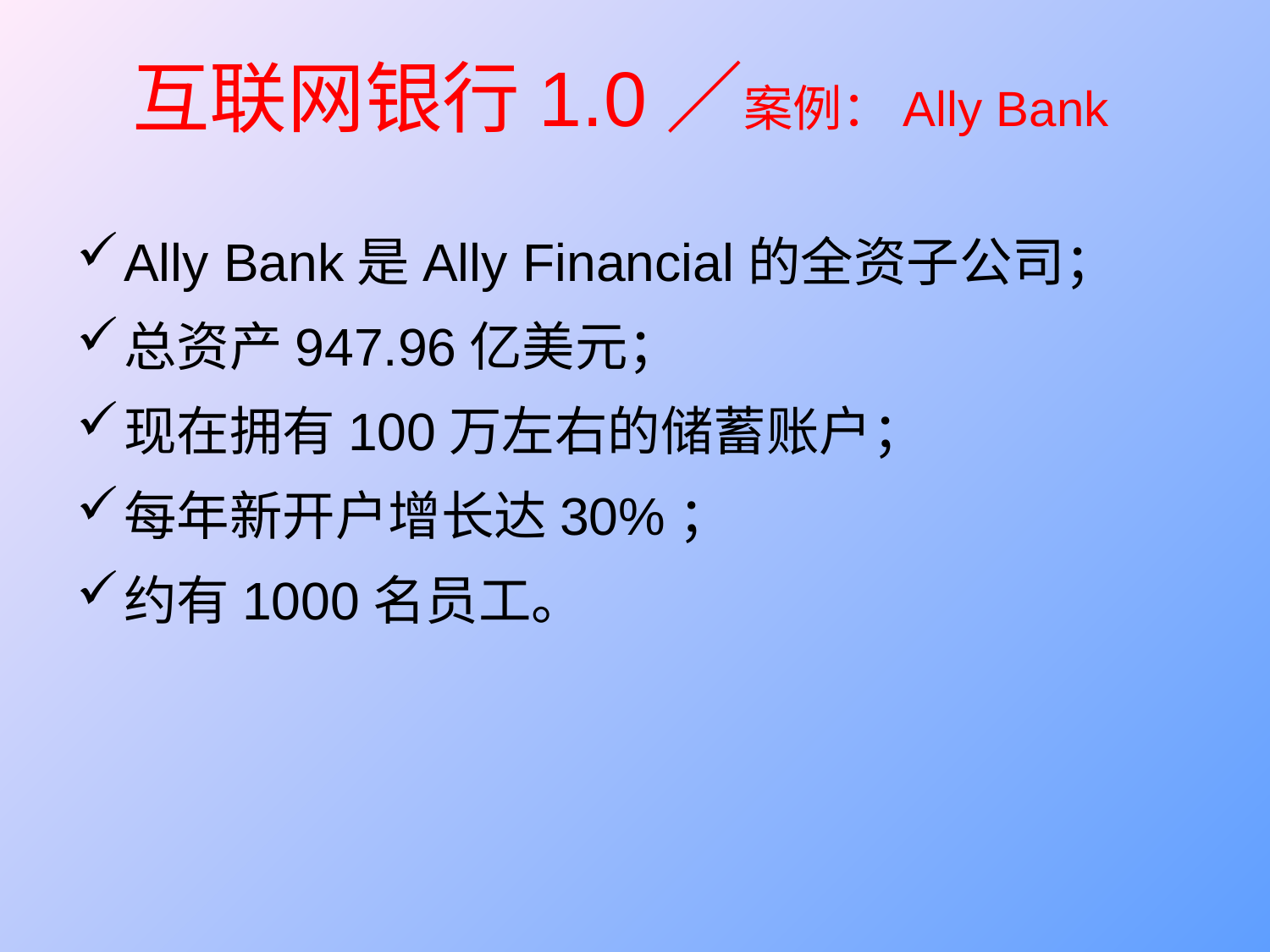

# 互联网银行1.0／案例：Ally Bank
Ally Bank是Ally Financial的全资子公司；
总资产947.96亿美元；
现在拥有100万左右的储蓄账户；
每年新开户增长达30%；
约有1000名员工。